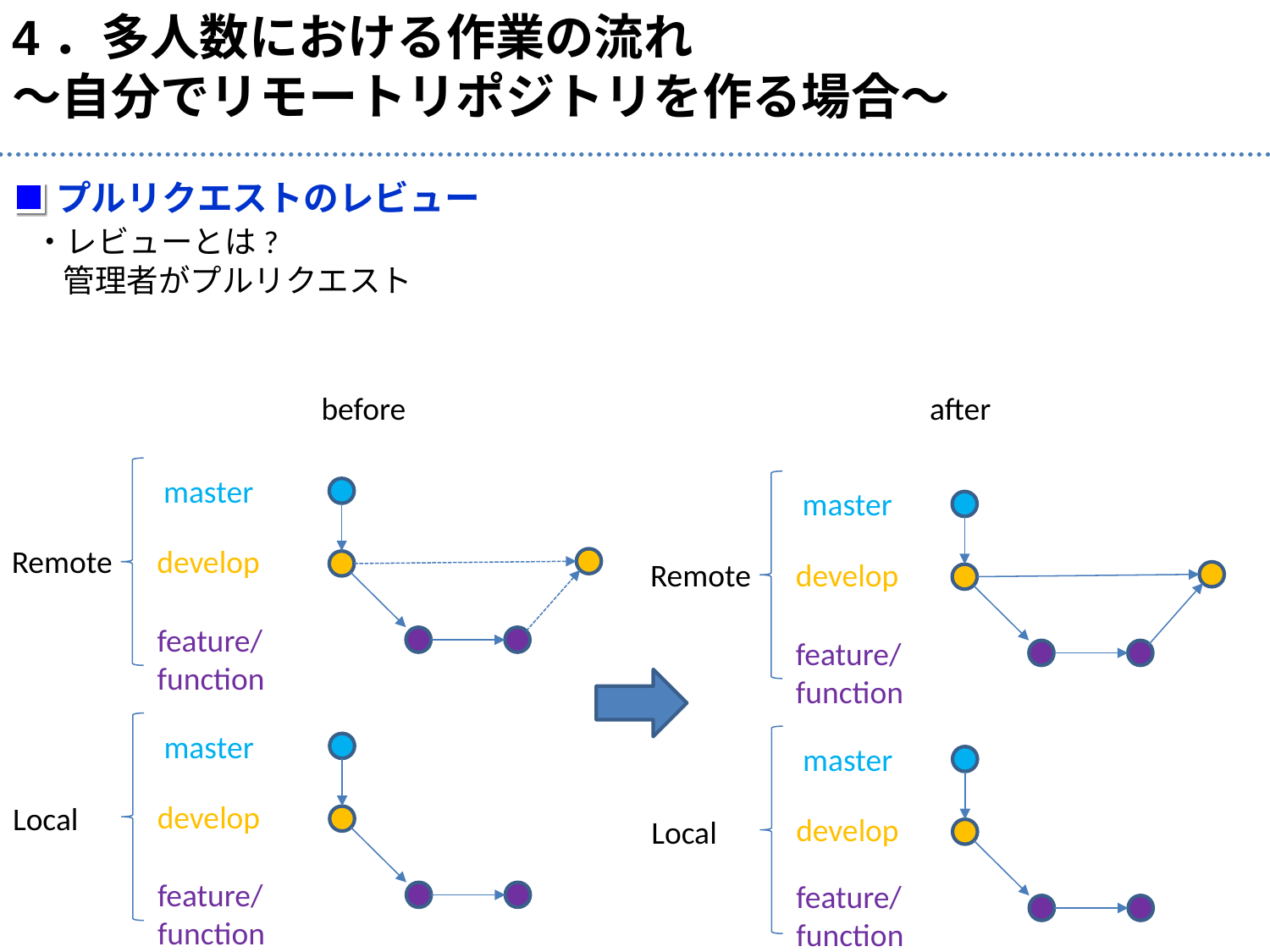

4．多人数における作業の流れ
～自分でリモートリポジトリを作る場合～

プルリクエストのレビュー

・レビューとは?
   管理者がプルリクエスト

before
after

master

master

Remote
develop

Remote
develop

feature/
function

feature/
function

master

master

develop
Local
develop

Local

feature/
function
feature/
function